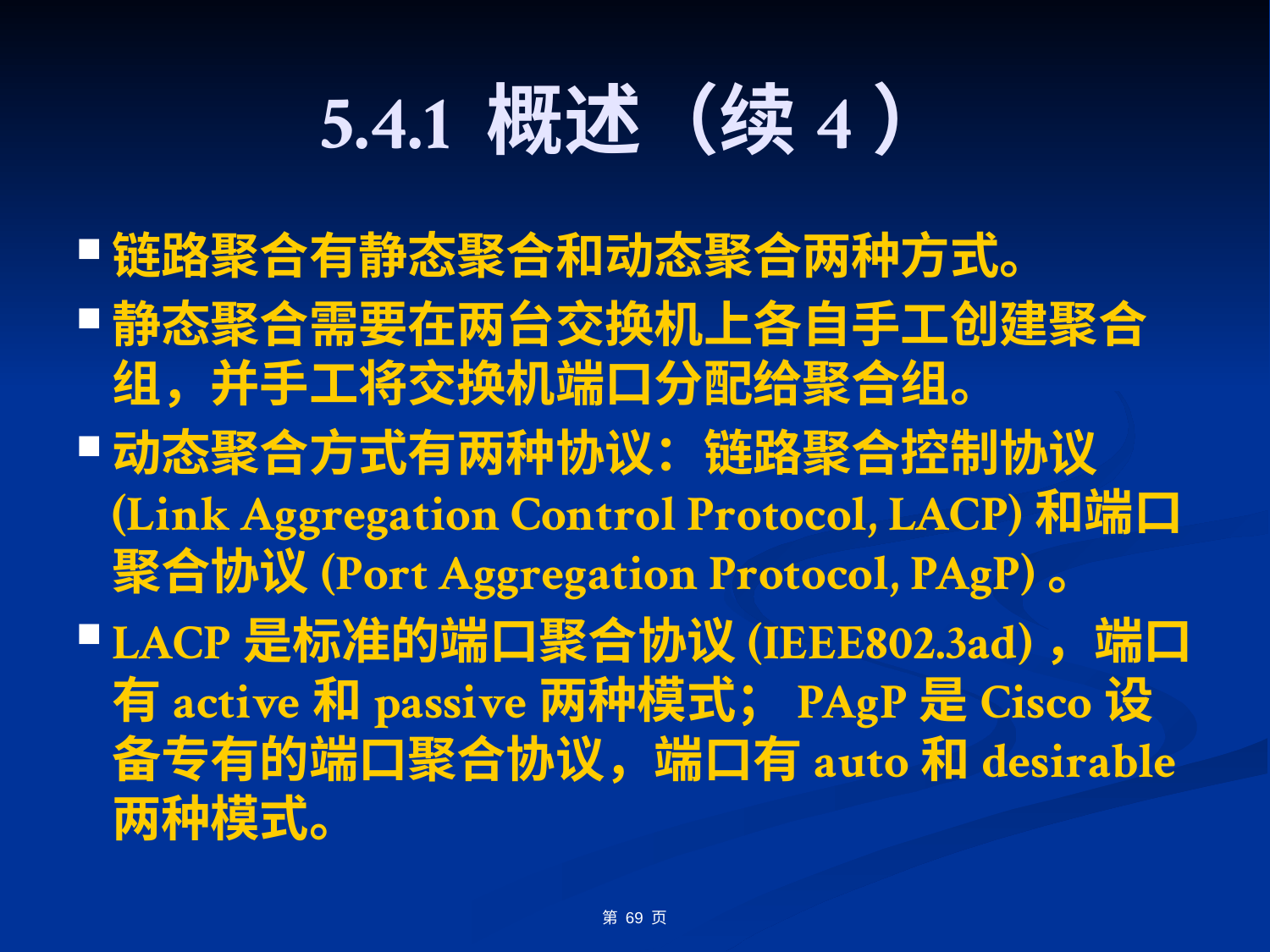

# 5.4.1 概述（续4）
链路聚合有静态聚合和动态聚合两种方式。
静态聚合需要在两台交换机上各自手工创建聚合组，并手工将交换机端口分配给聚合组。
动态聚合方式有两种协议：链路聚合控制协议(Link Aggregation Control Protocol, LACP)和端口聚合协议(Port Aggregation Protocol, PAgP)。
LACP是标准的端口聚合协议(IEEE802.3ad)，端口有active和passive两种模式；PAgP是Cisco设备专有的端口聚合协议，端口有auto和desirable两种模式。
第 69 页